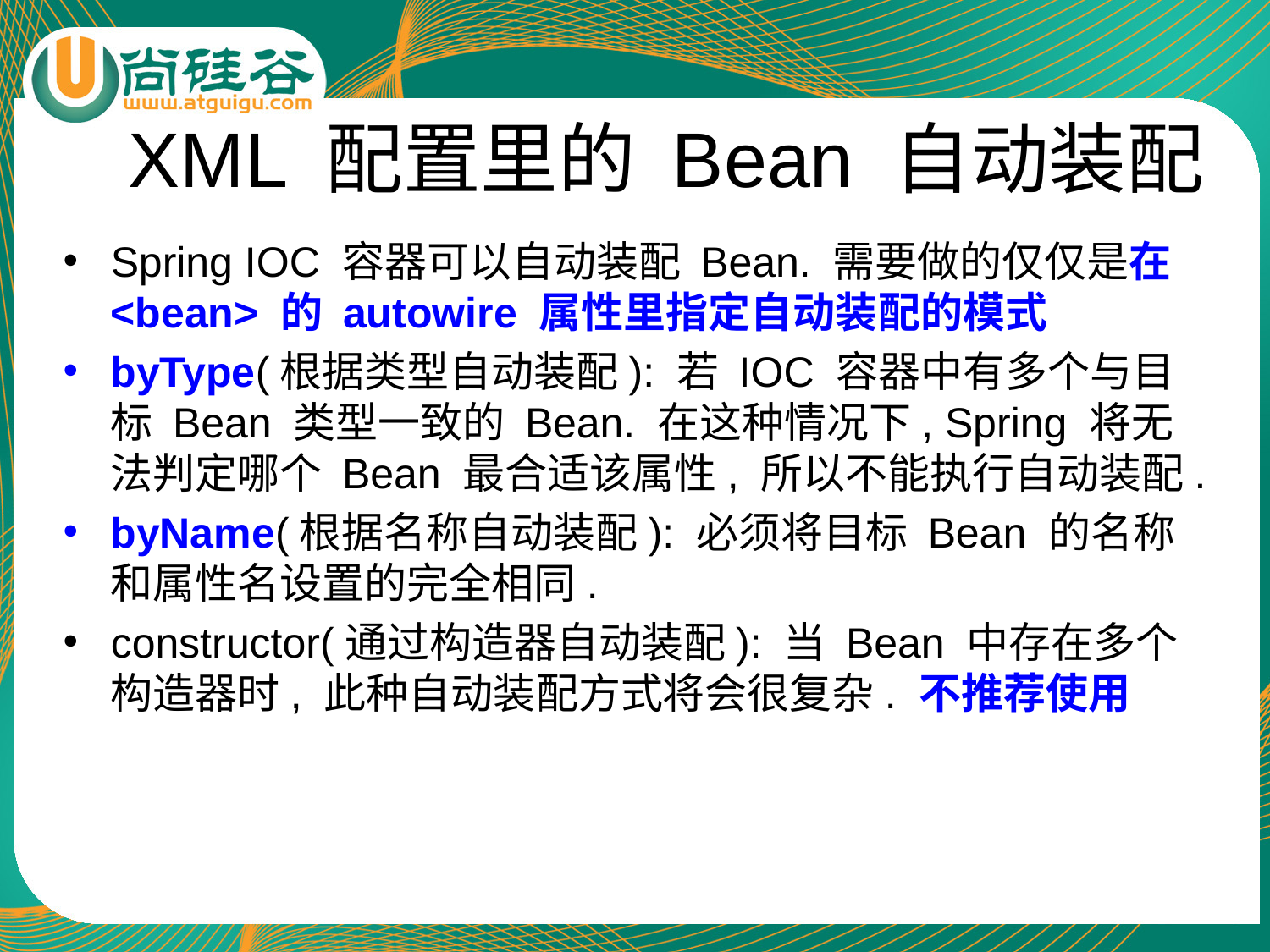

# XML 配置里的 Bean 自动装配
Spring IOC 容器可以自动装配 Bean. 需要做的仅仅是在 <bean> 的 autowire 属性里指定自动装配的模式
byType(根据类型自动装配): 若 IOC 容器中有多个与目标 Bean 类型一致的 Bean. 在这种情况下, Spring 将无法判定哪个 Bean 最合适该属性, 所以不能执行自动装配.
byName(根据名称自动装配): 必须将目标 Bean 的名称和属性名设置的完全相同.
constructor(通过构造器自动装配): 当 Bean 中存在多个构造器时, 此种自动装配方式将会很复杂. 不推荐使用